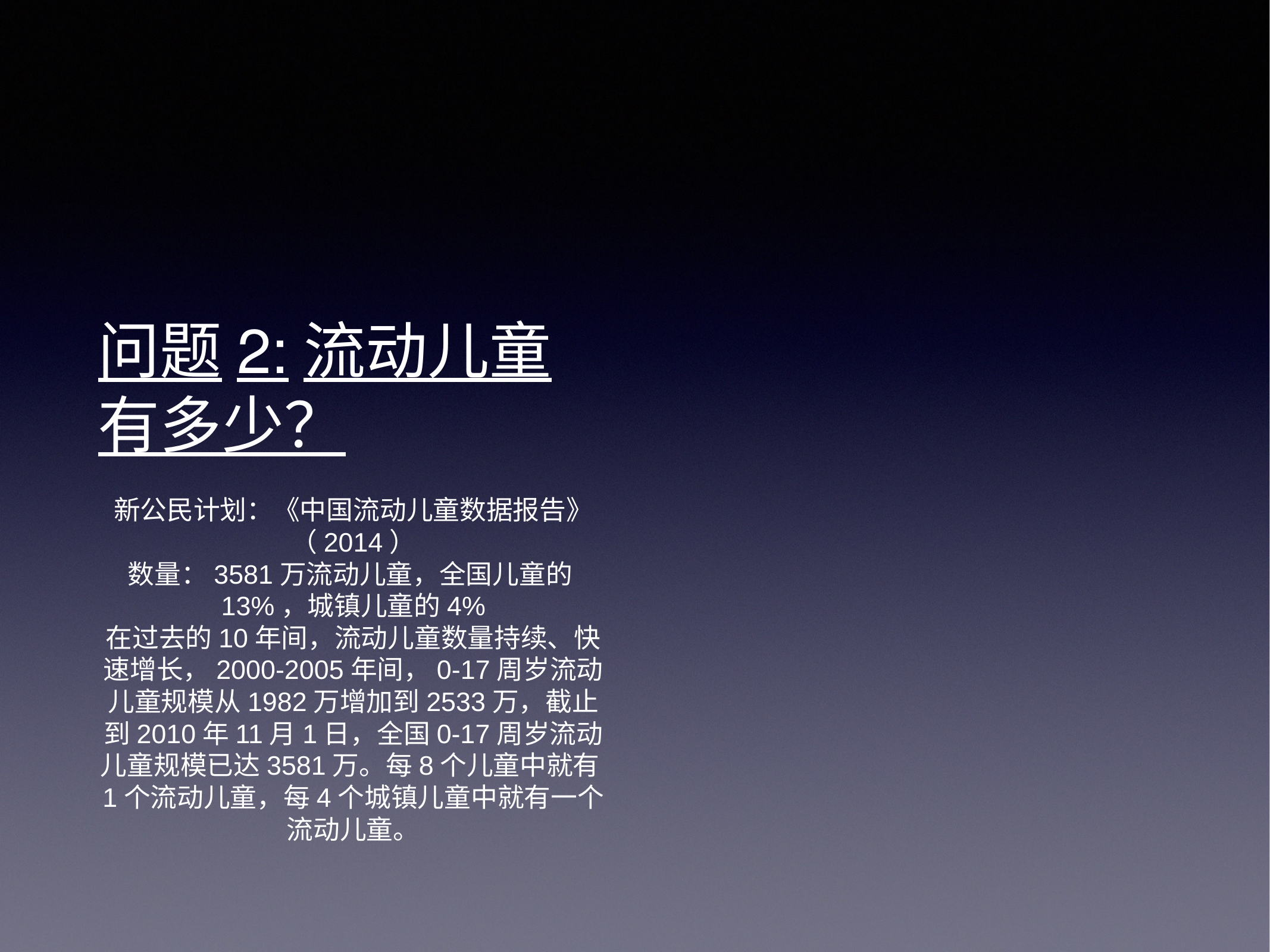

# 问题2:流动儿童有多少？
新公民计划：《中国流动儿童数据报告》（2014）
数量：3581万流动儿童，全国儿童的13%，城镇儿童的4%
在过去的10年间，流动儿童数量持续、快速增长，2000-2005年间，0-17周岁流动儿童规模从1982万增加到2533万，截止到2010年11月1日，全国0-17周岁流动儿童规模已达3581万。每8个儿童中就有1个流动儿童，每4个城镇儿童中就有一个流动儿童。